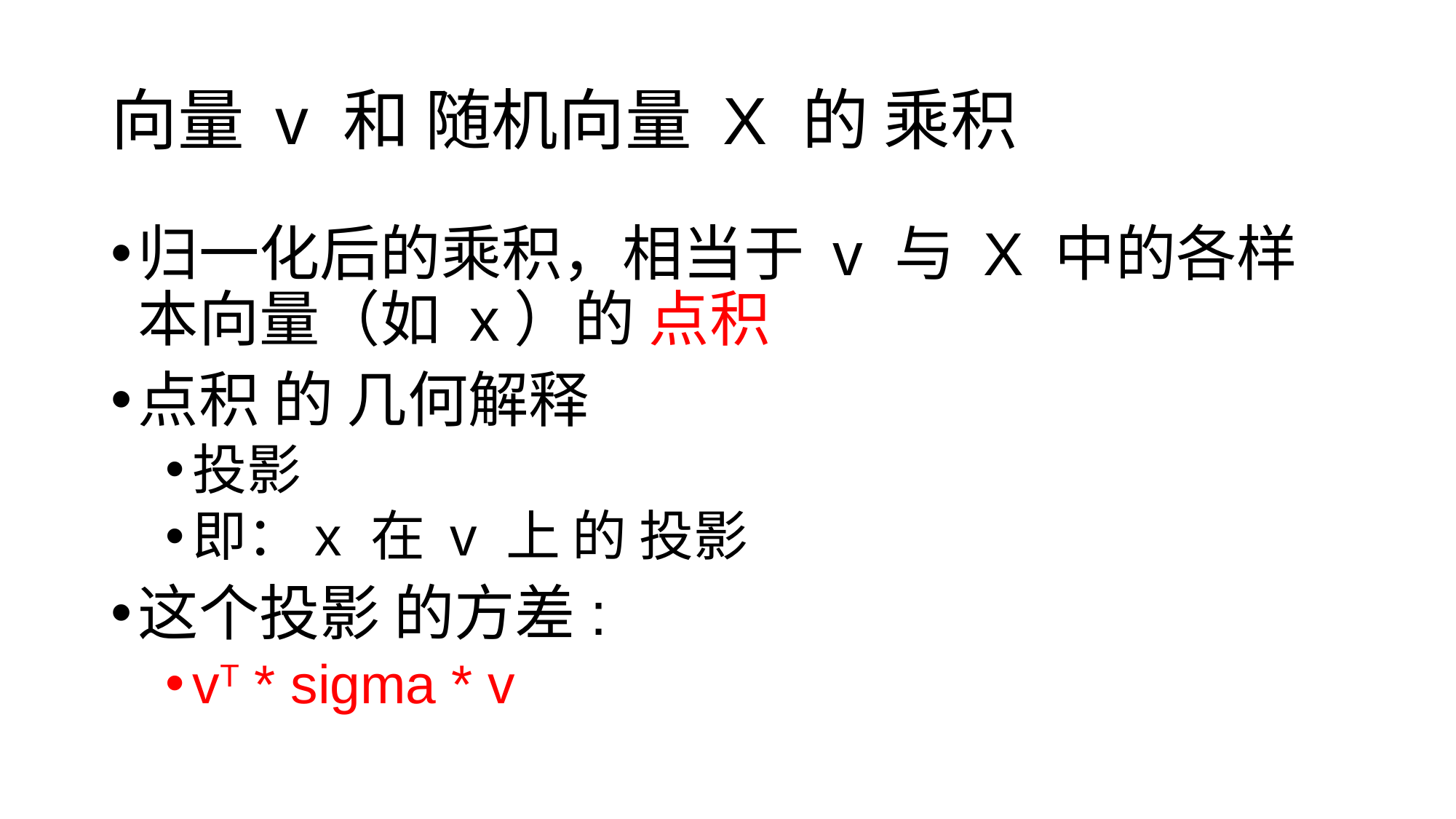

# 向量 v 和 随机向量 X 的 乘积
归一化后的乘积，相当于 v 与 X 中的各样本向量（如 x）的 点积
点积 的 几何解释
投影
即：x 在 v 上 的 投影
这个投影 的方差:
vT * sigma * v